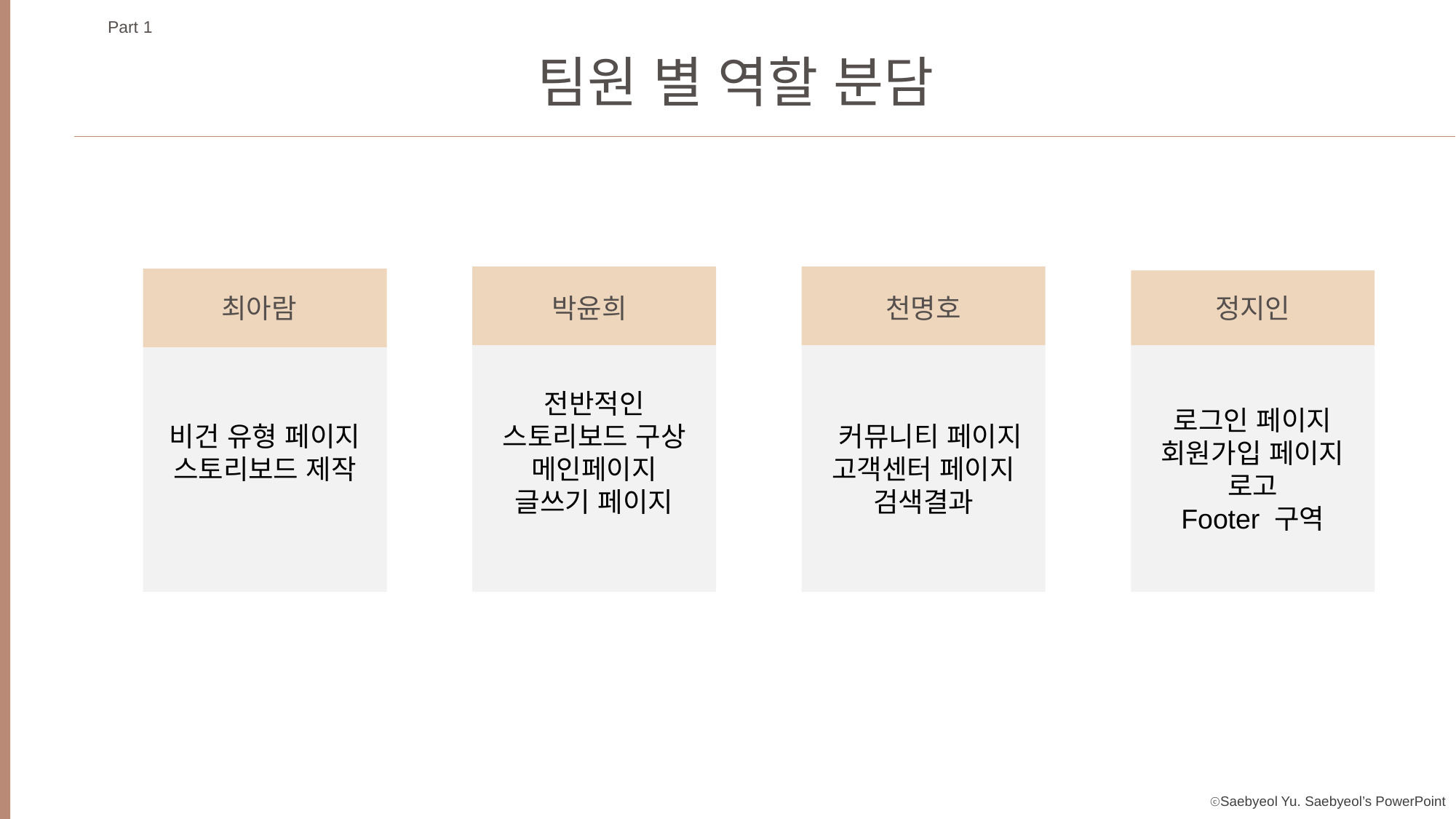

Part 1
팀원 별 역할 분담

박윤희
천명호
최아람
정지인
 커뮤니티 페이지
고객센터 페이지
검색결과
전반적인 스토리보드 구상
메인페이지
글쓰기 페이지

비건 유형 페이지
스토리보드 제작

로그인 페이지
회원가입 페이지
로고
Footer 구역